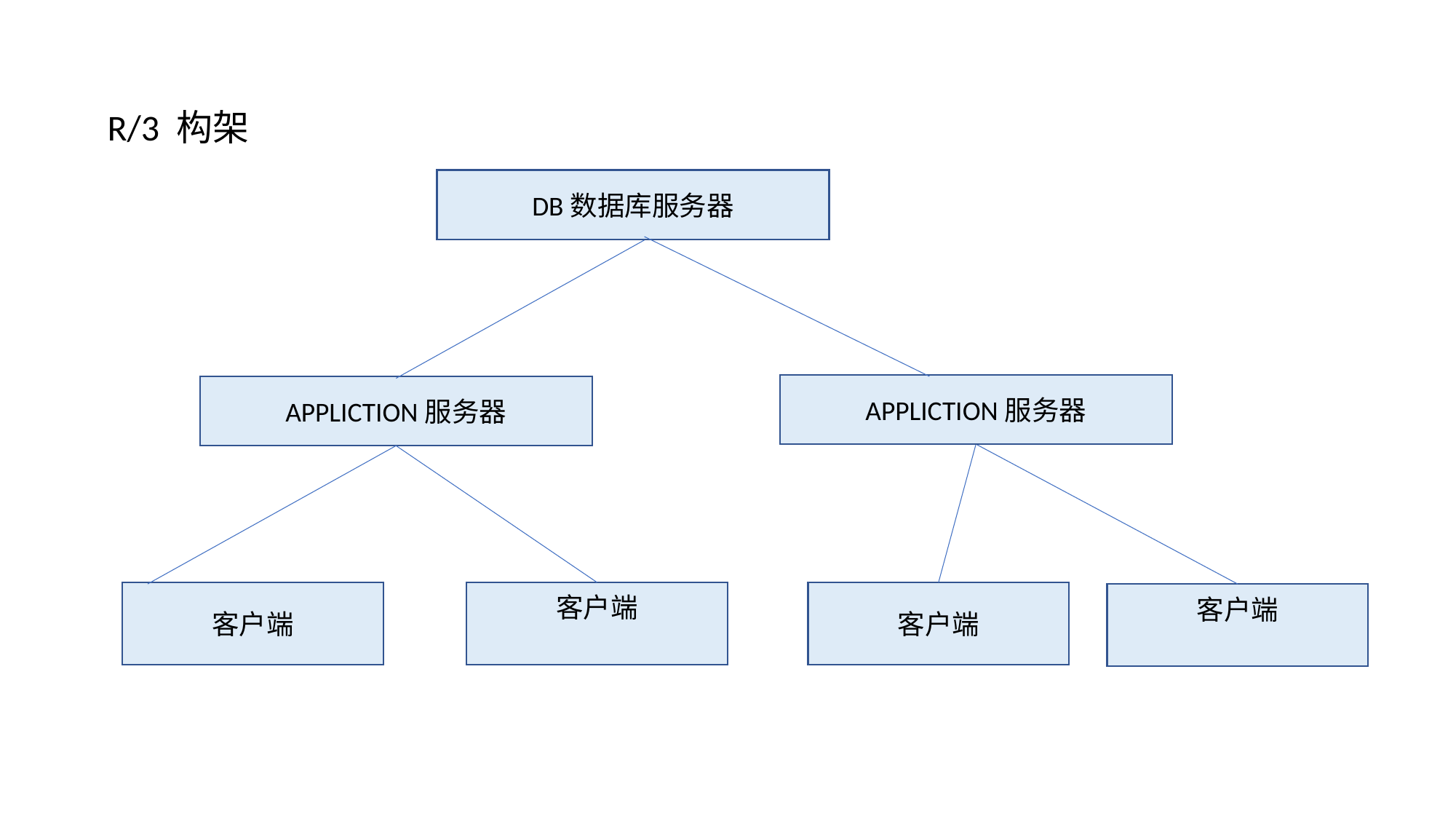

R/3 构架
DB数据库服务器
APPLICTION服务器
APPLICTION服务器
客户端
客户端
客户端

客户端